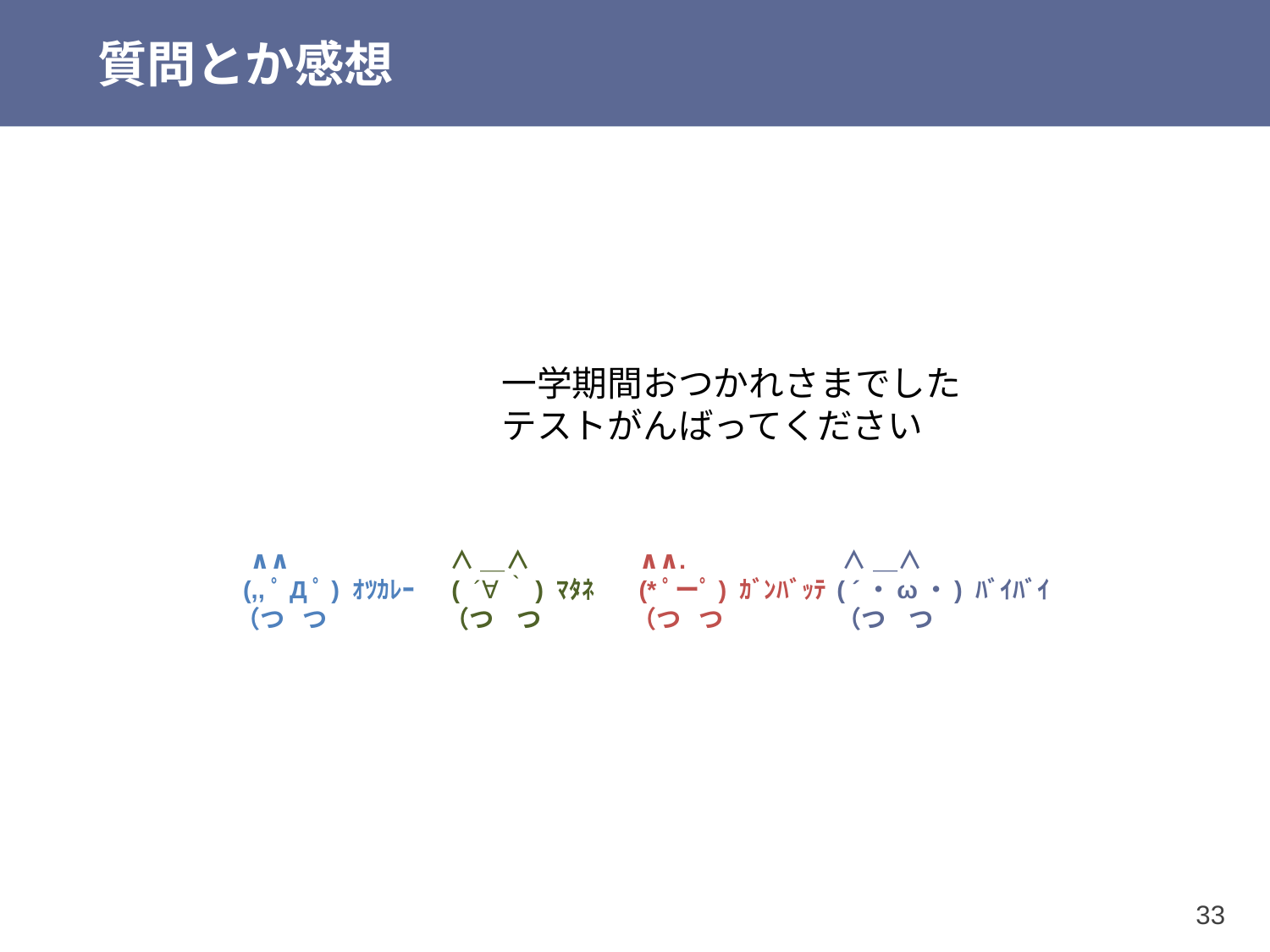

# 質問とか感想
		一学期間おつかれさまでした
		テストがんばってください

  ∧∧
 (,,ﾟДﾟ) ｵﾂｶﾚｰ
（つ   つ
 ∧＿∧
 (  ´∀｀) ﾏﾀﾈ
（つ    つ
 ∧∧.
 (*ﾟーﾟ) ｶﾞﾝﾊﾞｯﾃ
（つ   つ
 ∧＿∧
( ´・ω・) ﾊﾞｲﾊﾞｲ
（つ    つ